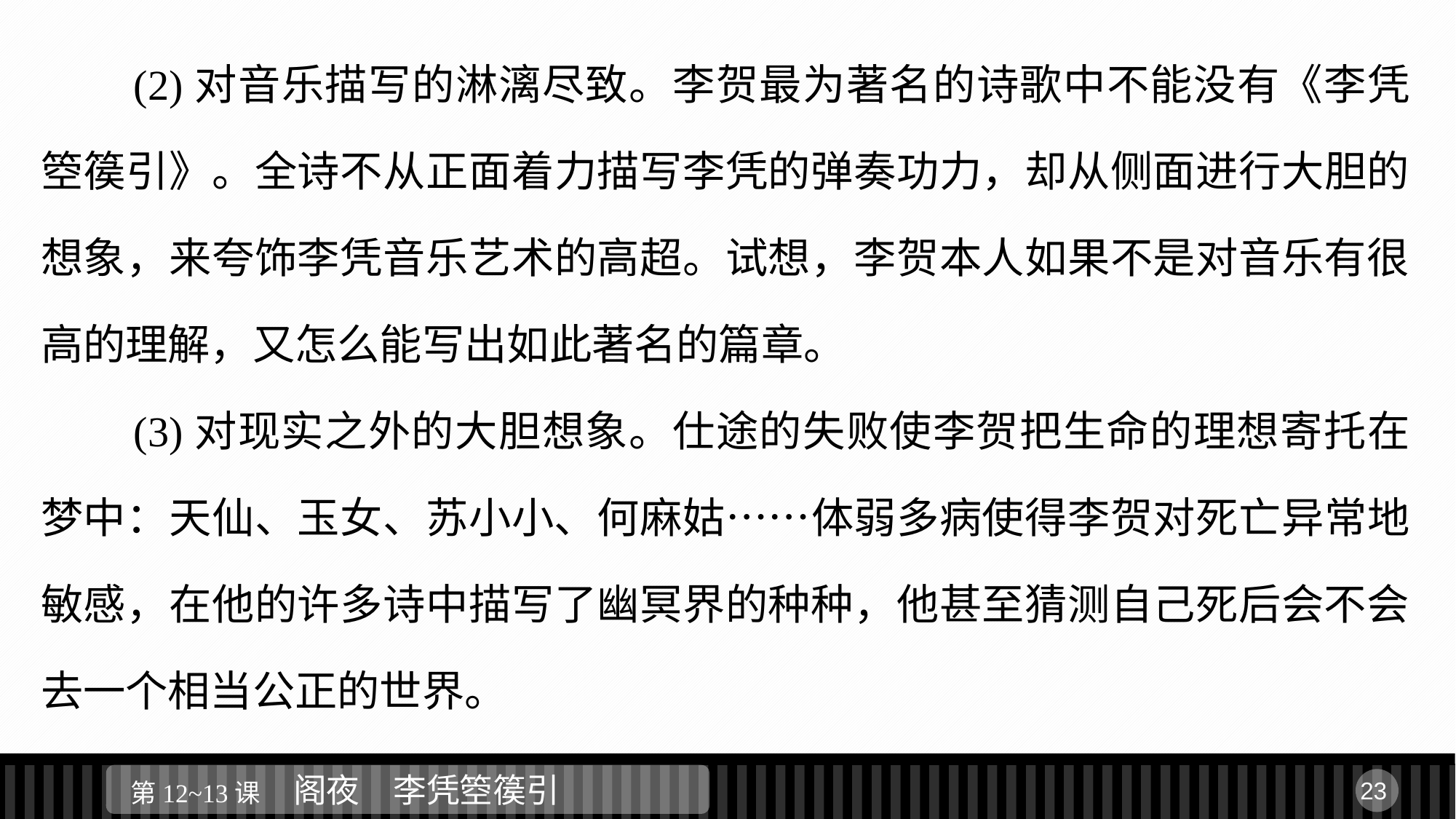

(2)对音乐描写的淋漓尽致。李贺最为著名的诗歌中不能没有《李凭箜篌引》。全诗不从正面着力描写李凭的弹奏功力，却从侧面进行大胆的想象，来夸饰李凭音乐艺术的高超。试想，李贺本人如果不是对音乐有很高的理解，又怎么能写出如此著名的篇章。
        (3)对现实之外的大胆想象。仕途的失败使李贺把生命的理想寄托在梦中：天仙、玉女、苏小小、何麻姑……体弱多病使得李贺对死亡异常地敏感，在他的许多诗中描写了幽冥界的种种，他甚至猜测自己死后会不会去一个相当公正的世界。